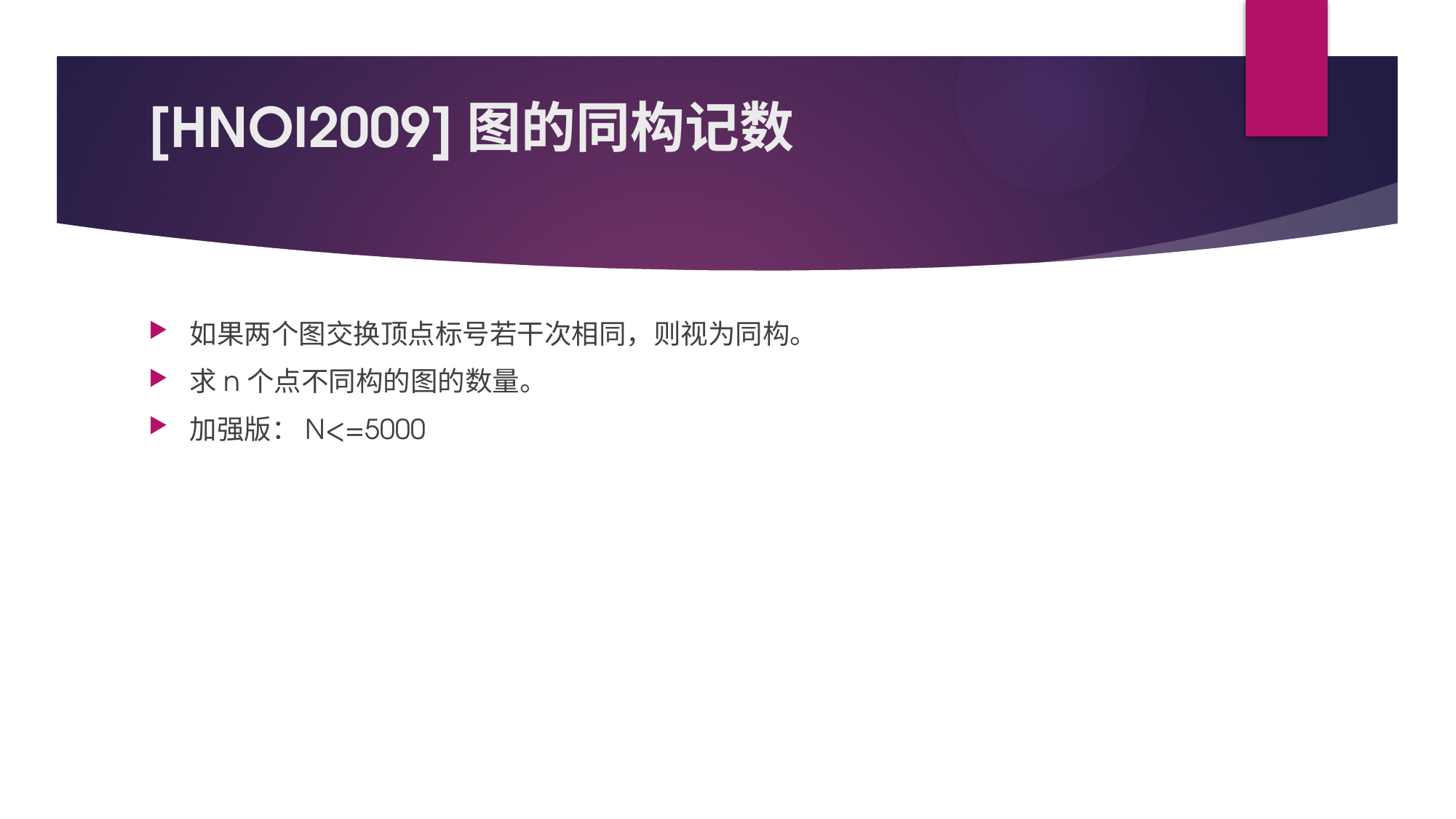

# [HNOI2009]图的同构记数
如果两个图交换顶点标号若干次相同，则视为同构。
求n个点不同构的图的数量。
加强版：N<=5000